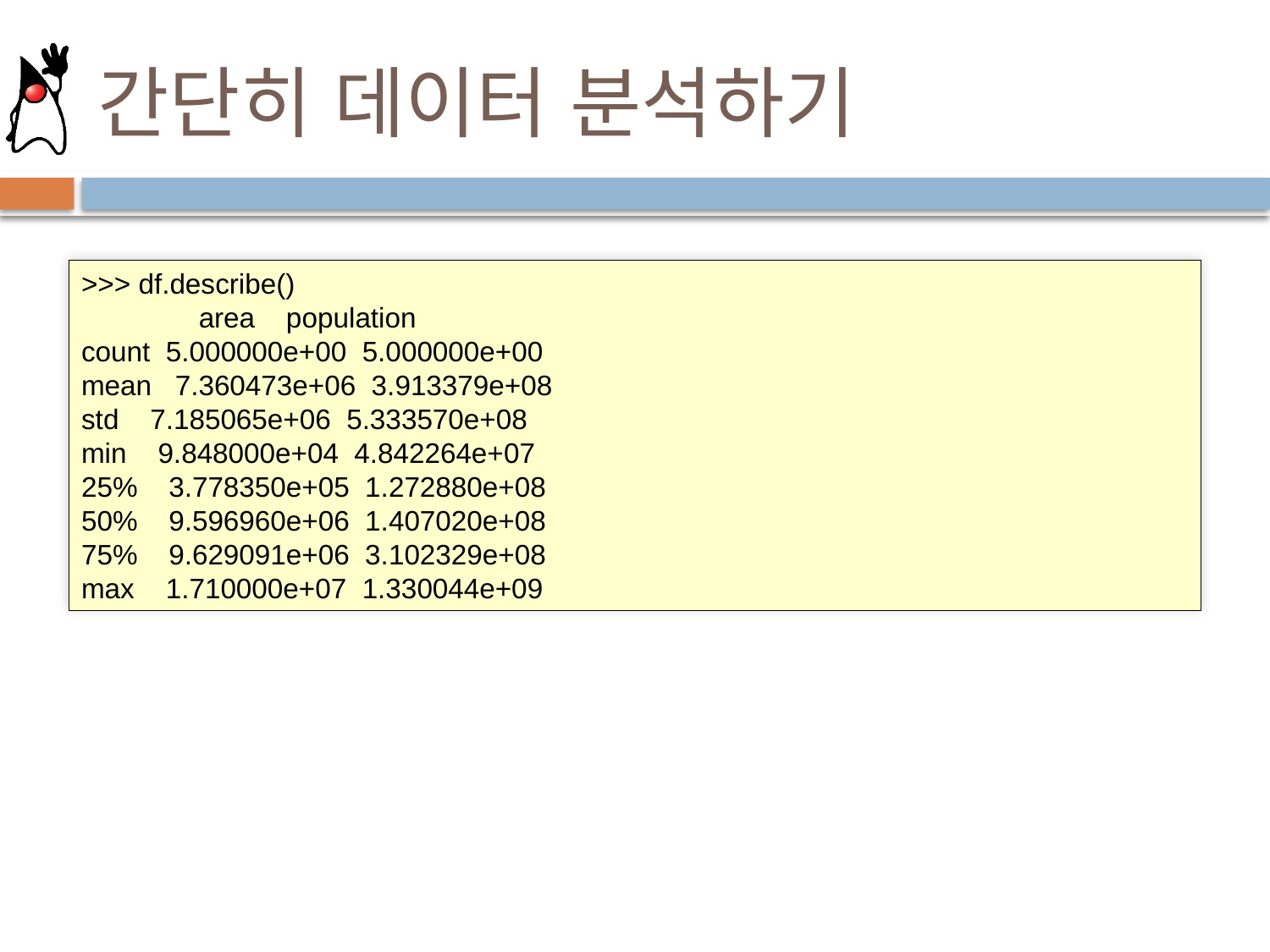

# 간단히 데이터 분석하기
>>> df.describe()
               area    population
count  5.000000e+00  5.000000e+00
mean   7.360473e+06  3.913379e+08
std    7.185065e+06  5.333570e+08
min    9.848000e+04  4.842264e+07
25%    3.778350e+05  1.272880e+08
50%    9.596960e+06  1.407020e+08
75%    9.629091e+06  3.102329e+08
max    1.710000e+07  1.330044e+09